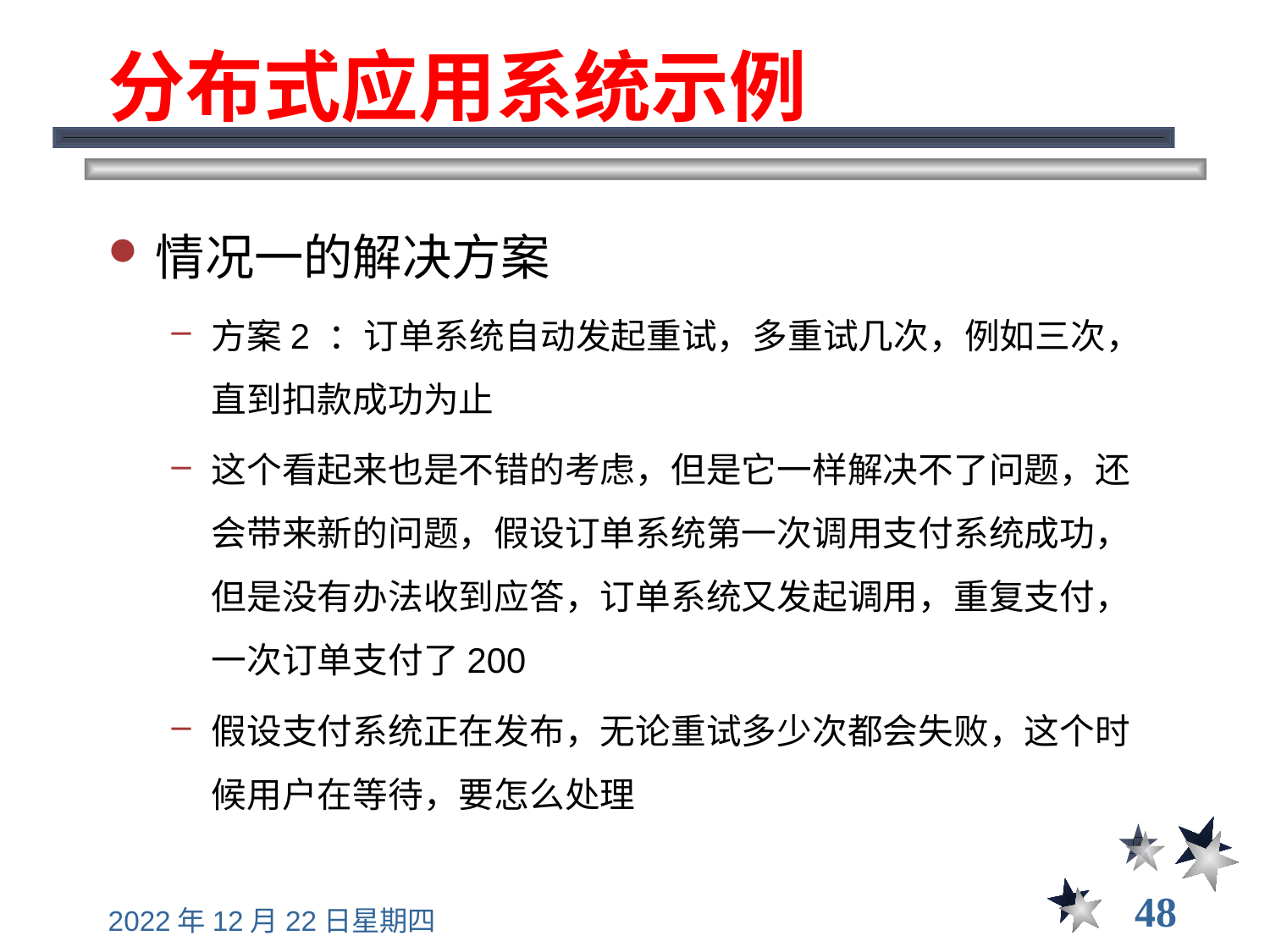

# 分布式应用系统示例
情况一的解决方案
方案2 ：订单系统自动发起重试，多重试几次，例如三次，直到扣款成功为止
这个看起来也是不错的考虑，但是它一样解决不了问题，还会带来新的问题，假设订单系统第一次调用支付系统成功，但是没有办法收到应答，订单系统又发起调用，重复支付，一次订单支付了200
假设支付系统正在发布，无论重试多少次都会失败，这个时候用户在等待，要怎么处理
48
2022年12月22日星期四
大数据管理----前言